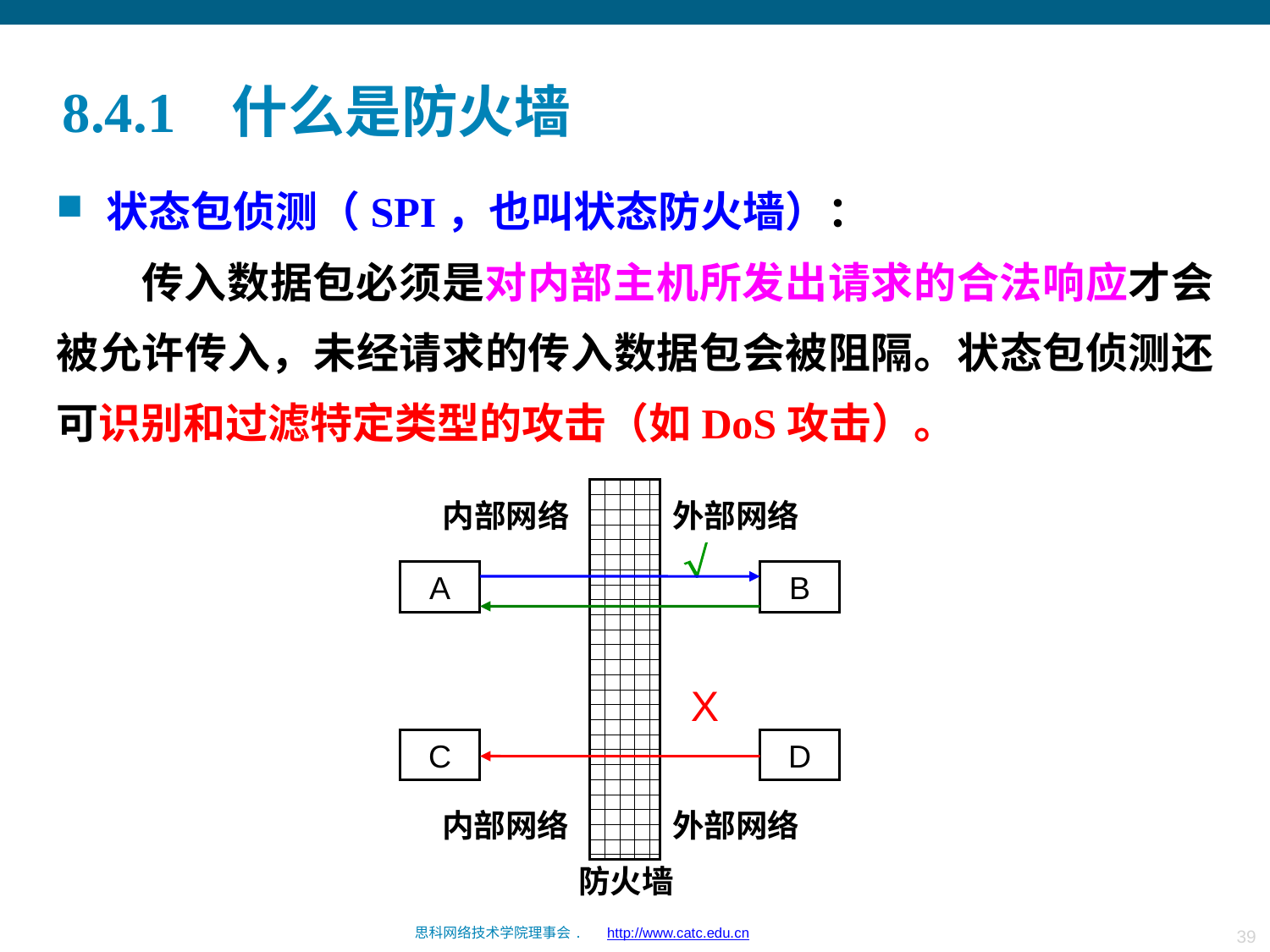

8.4.1   什么是防火墙
状态包侦测（SPI，也叫状态防火墙）：
传入数据包必须是对内部主机所发出请求的合法响应才会被允许传入，未经请求的传入数据包会被阻隔。状态包侦测还可识别和过滤特定类型的攻击（如DoS攻击）。

内部网络
外部网络
A
B
C
D
内部网络
外部网络
防火墙
√

X